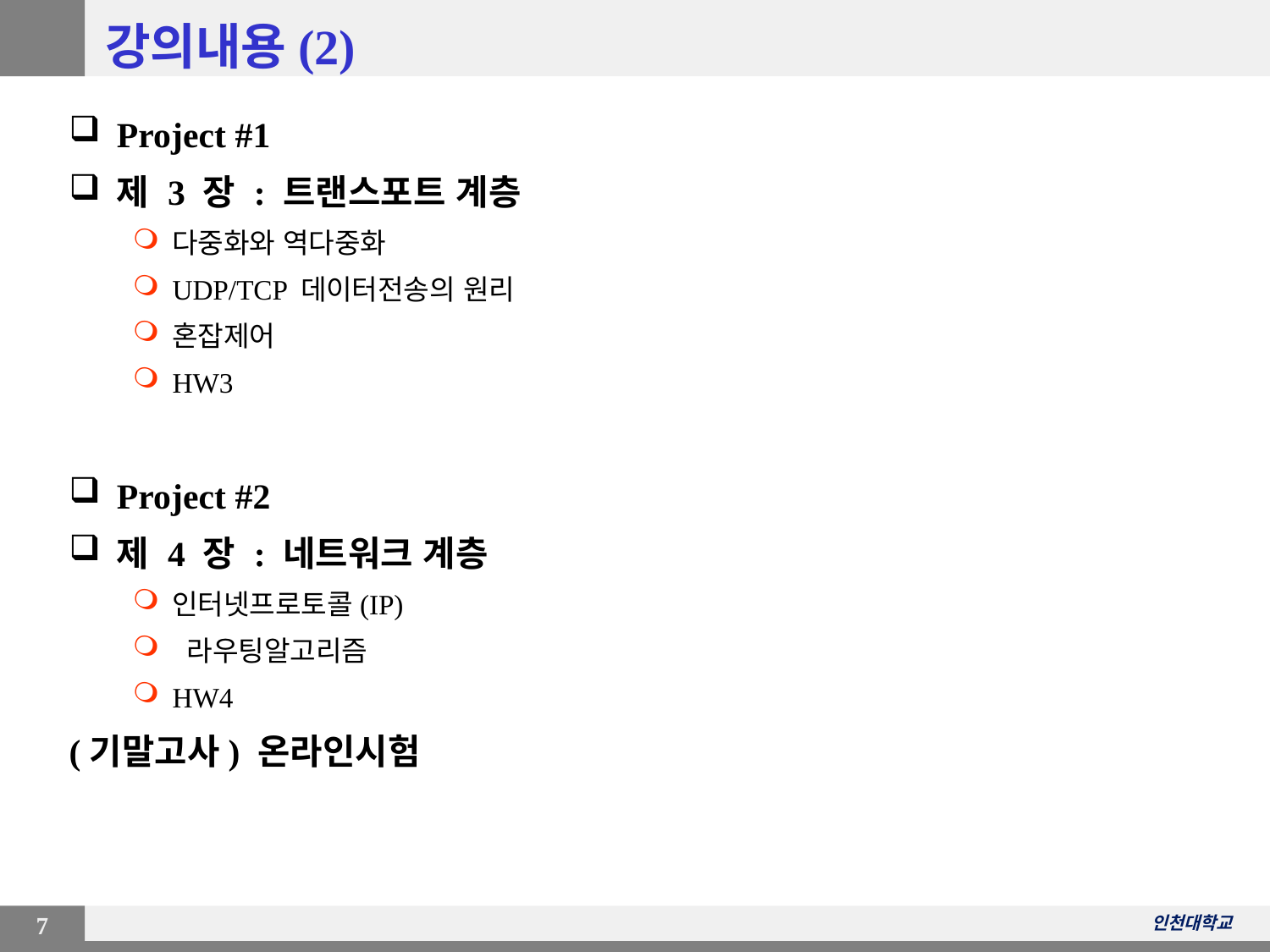

# 강의내용(2)
Project #1
제 3 장 : 트랜스포트 계층
다중화와 역다중화
UDP/TCP 데이터전송의 원리
혼잡제어
HW3

Project #2
제 4 장 : 네트워크 계층
인터넷프로토콜(IP)
 라우팅알고리즘
HW4
(기말고사) 온라인시험